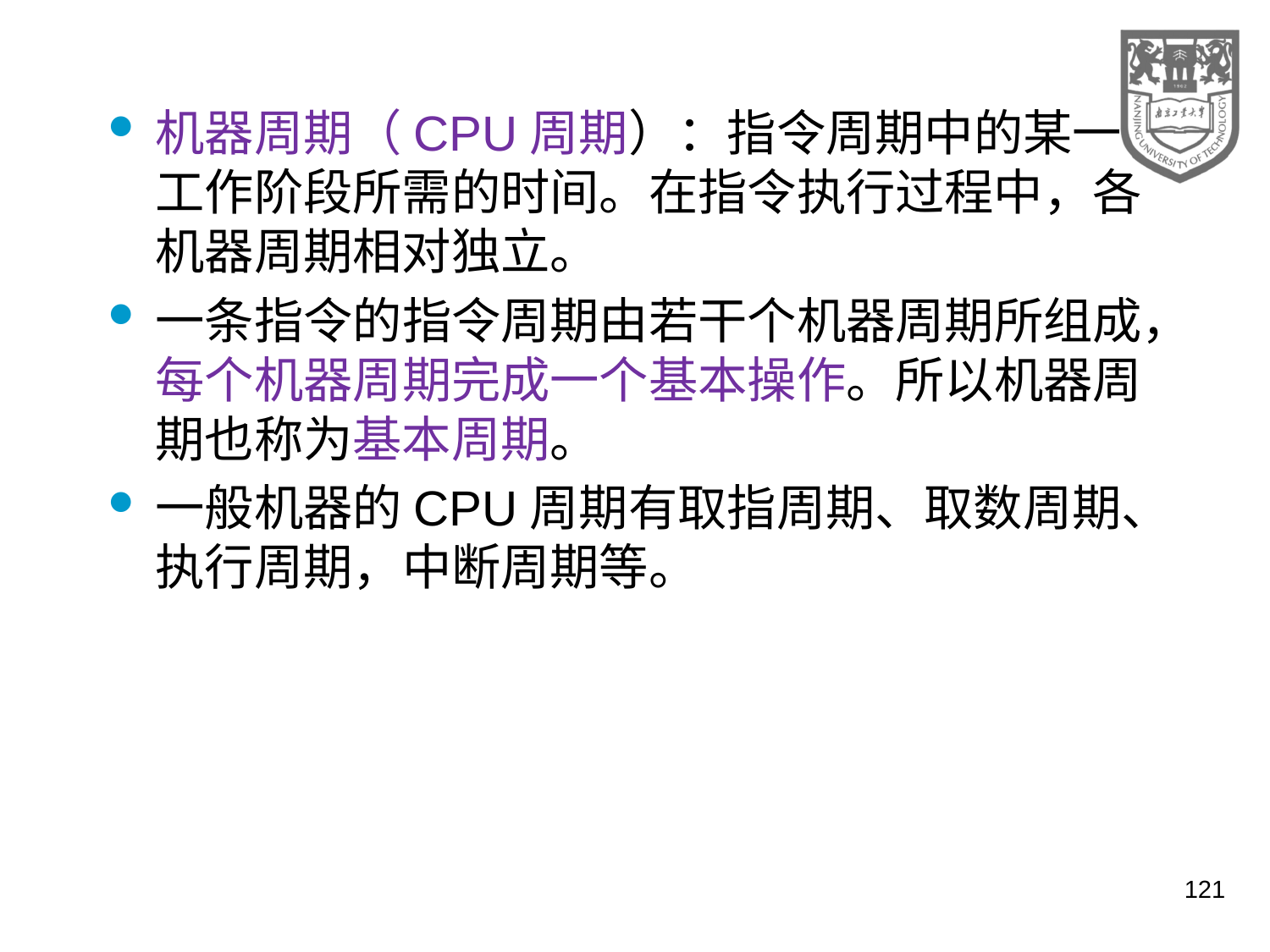

机器周期（CPU周期）：指令周期中的某一工作阶段所需的时间。在指令执行过程中，各机器周期相对独立。
一条指令的指令周期由若干个机器周期所组成，每个机器周期完成一个基本操作。所以机器周期也称为基本周期。
一般机器的CPU周期有取指周期、取数周期、执行周期，中断周期等。
121